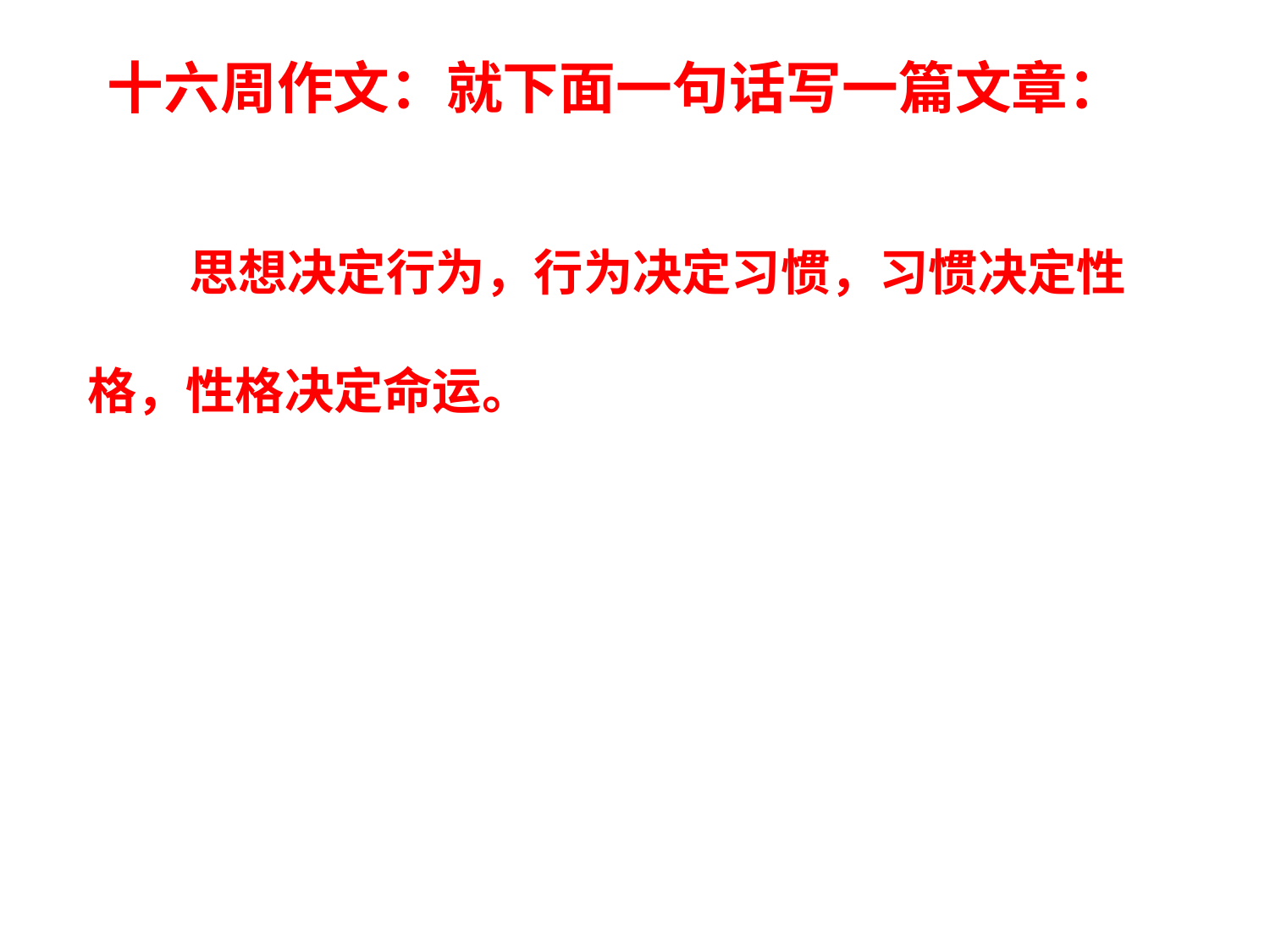

十六周作文：就下面一句话写一篇文章：
        思想决定行为，行为决定习惯，习惯决定性格，性格决定命运。